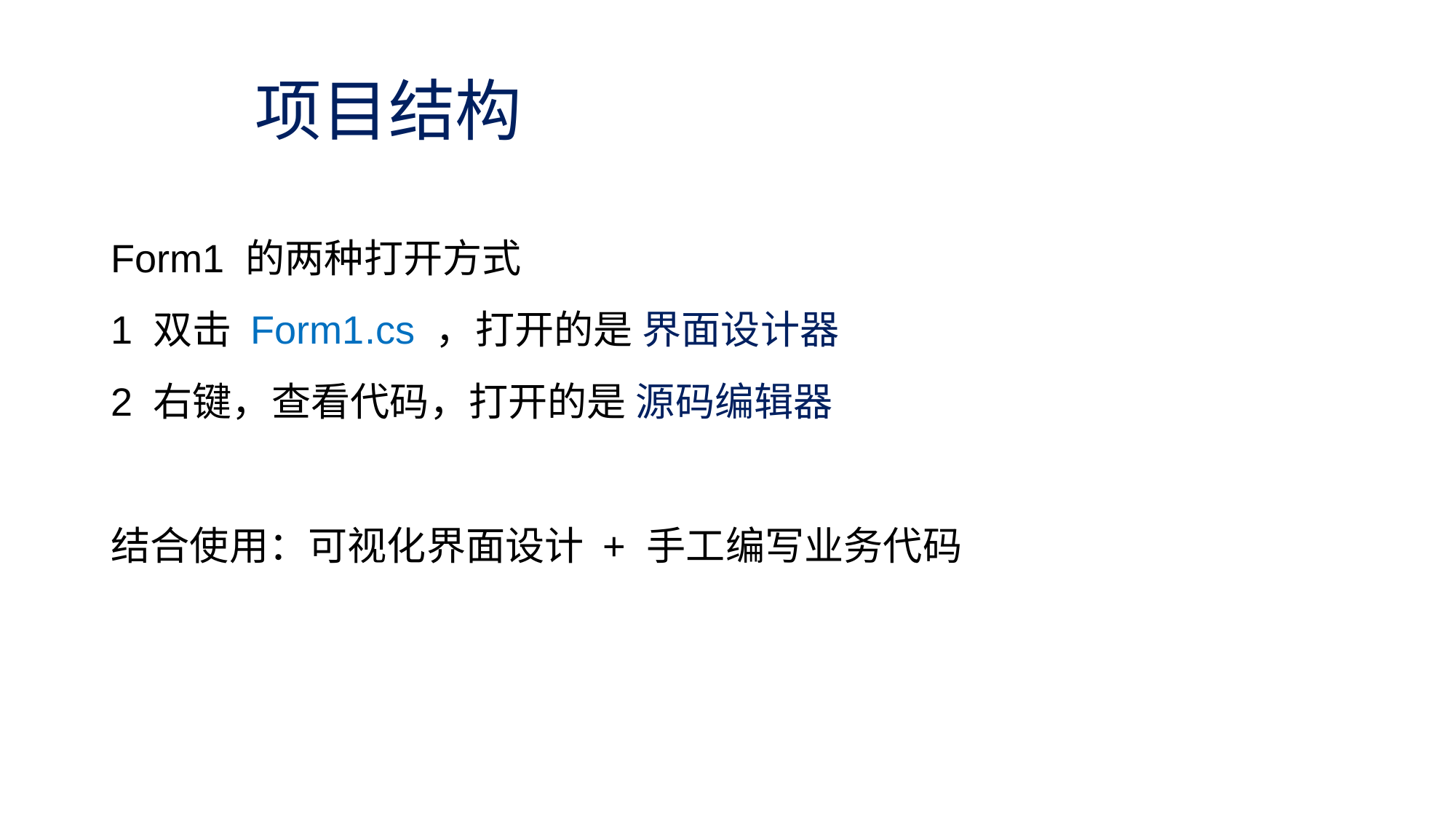

# 项目结构
Form1 的两种打开方式
1 双击 Form1.cs ，打开的是 界面设计器
2 右键，查看代码，打开的是 源码编辑器

结合使用：可视化界面设计 + 手工编写业务代码